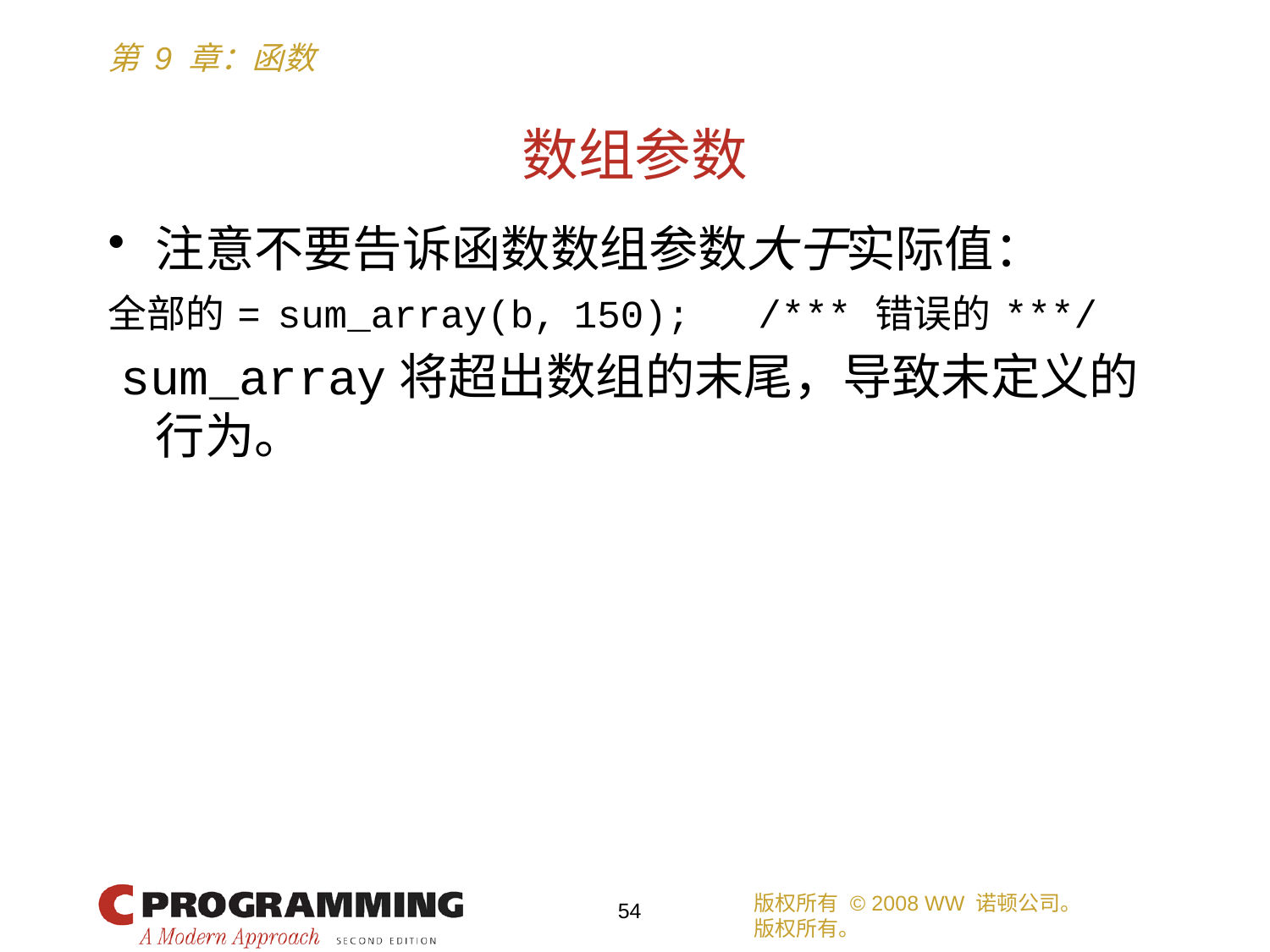

# 数组参数
注意不要告诉函数数组参数大于实际值：
全部的 = sum_array(b, 150);    /*** 错误的 ***/
 sum_array将超出数组的末尾，导致未定义的行为。
版权所有 © 2008 WW 诺顿公司。
版权所有。
54